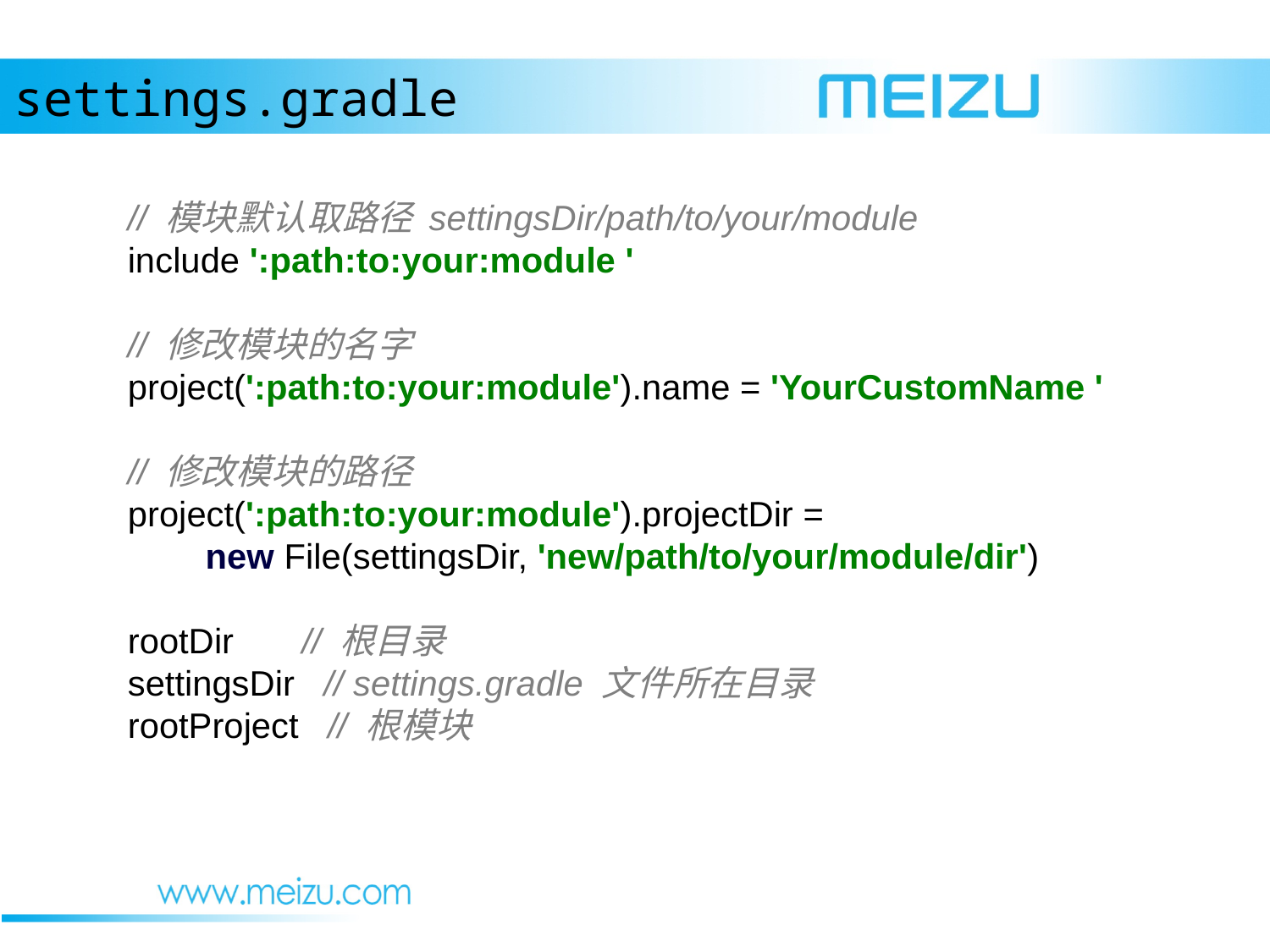

settings.gradle
// 模块默认取路径 settingsDir/path/to/your/module
include ':path:to:your:module '

// 修改模块的名字
project(':path:to:your:module').name = 'YourCustomName '

// 修改模块的路径
project(':path:to:your:module').projectDir =
        new File(settingsDir, 'new/path/to/your/module/dir')
rootDir       // 根目录
settingsDir   // settings.gradle 文件所在目录
rootProject   // 根模块